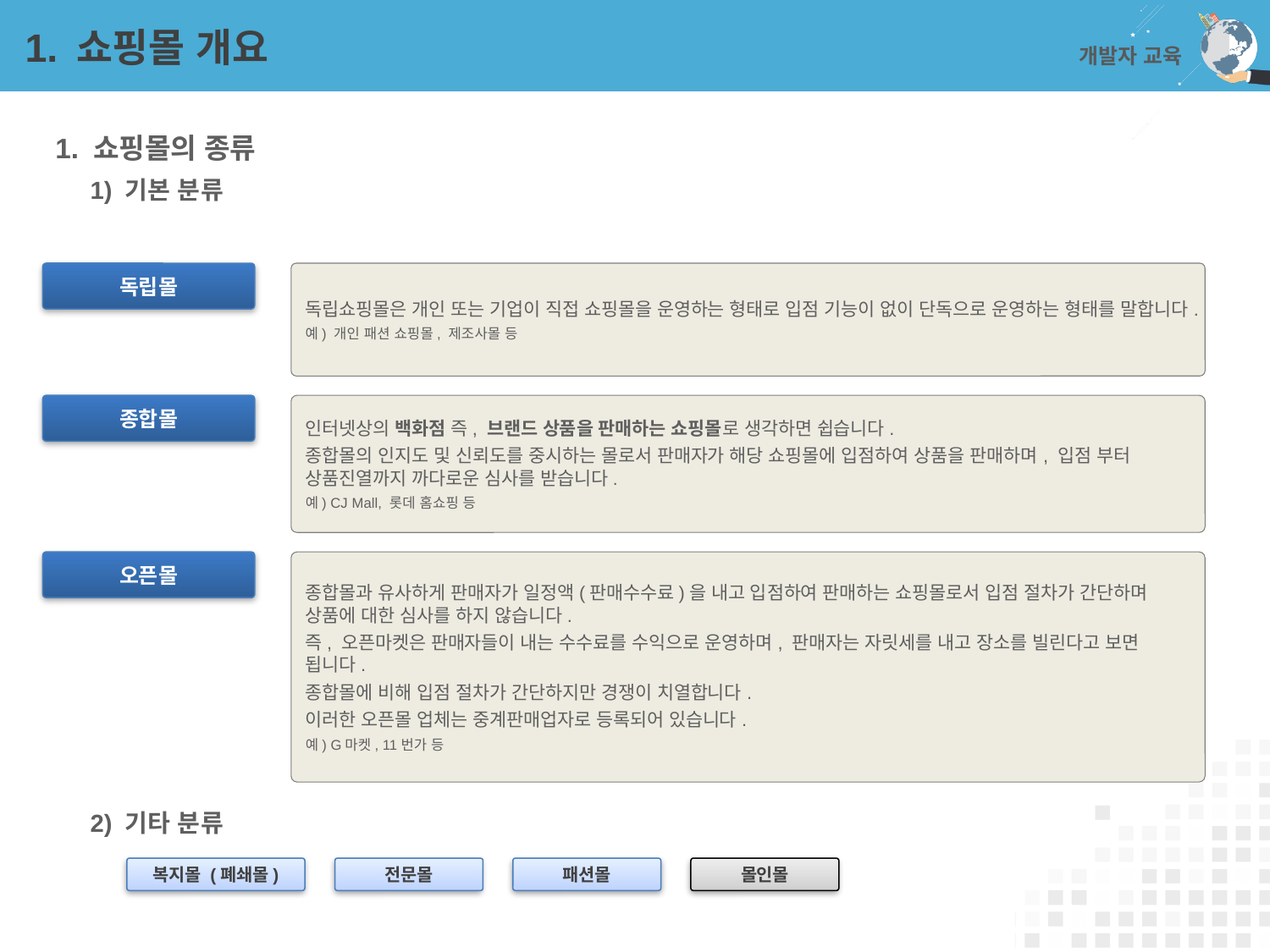

# 1. 쇼핑몰 개요
개발자 교육
1. 쇼핑몰의 종류
     1) 기본 분류
독립몰
독립쇼핑몰은 개인 또는 기업이 직접 쇼핑몰을 운영하는 형태로 입점 기능이 없이 단독으로 운영하는 형태를 말합니다.
예) 개인 패션 쇼핑몰, 제조사몰 등
종합몰
인터넷상의 백화점 즉, 브랜드 상품을 판매하는 쇼핑몰로 생각하면 쉽습니다.
종합몰의 인지도 및 신뢰도를 중시하는 몰로서 판매자가 해당 쇼핑몰에 입점하여 상품을 판매하며, 입점 부터 상품진열까지 까다로운 심사를 받습니다.
예) CJ Mall, 롯데 홈쇼핑 등
오픈몰
종합몰과 유사하게 판매자가 일정액(판매수수료)을 내고 입점하여 판매하는 쇼핑몰로서 입점 절차가 간단하며 상품에 대한 심사를 하지 않습니다.
즉, 오픈마켓은 판매자들이 내는 수수료를 수익으로 운영하며, 판매자는 자릿세를 내고 장소를 빌린다고 보면 됩니다.
종합몰에 비해 입점 절차가 간단하지만 경쟁이 치열합니다.
이러한 오픈몰 업체는 중계판매업자로 등록되어 있습니다.
예) G마켓, 11번가 등
     2) 기타 분류
몰인몰
복지몰 (폐쇄몰)
전문몰
패션몰